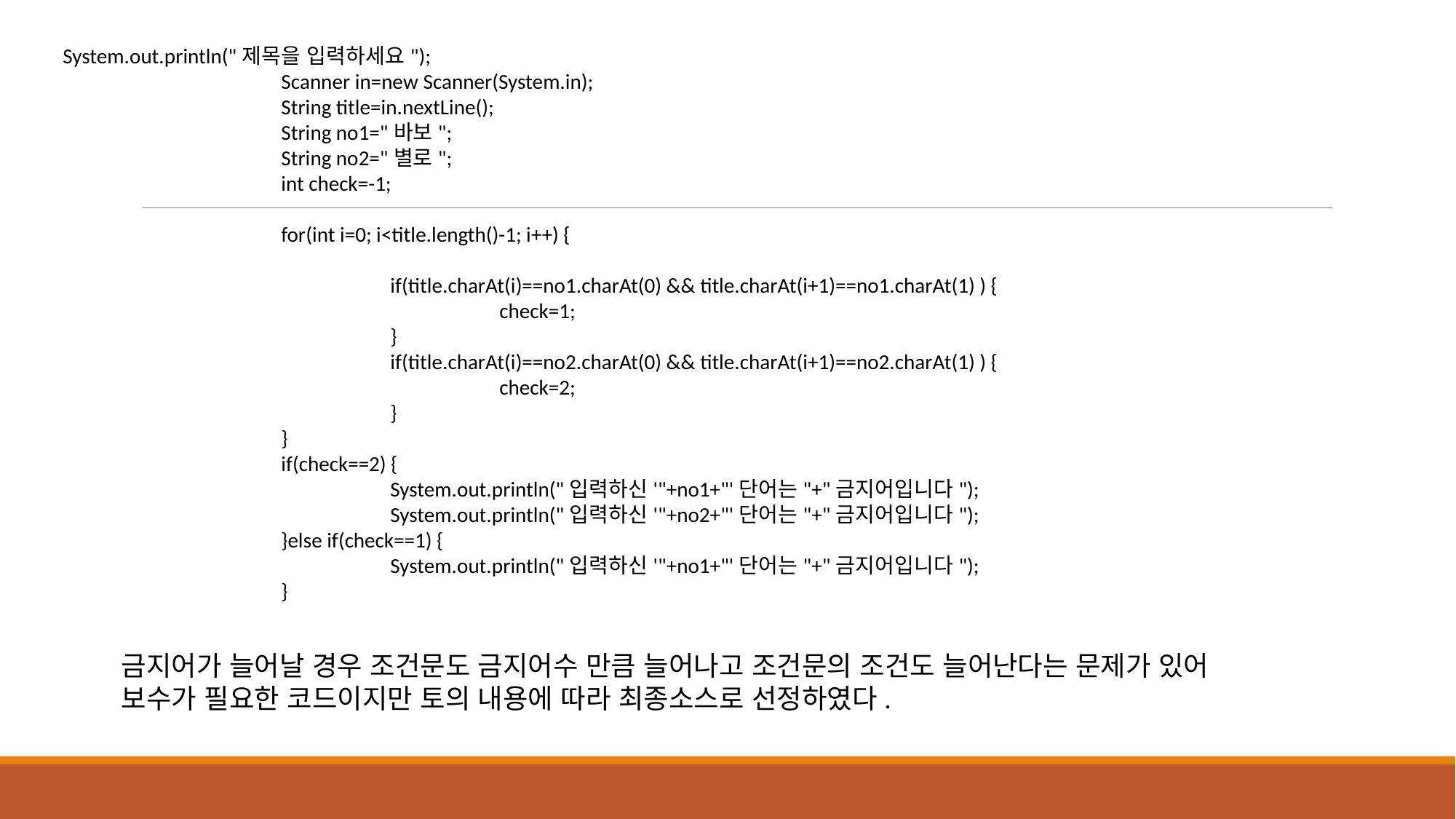

System.out.println("제목을 입력하세요");
		Scanner in=new Scanner(System.in);
		String title=in.nextLine();
		String no1="바보";
		String no2="별로";
		int check=-1;

		for(int i=0; i<title.length()-1; i++) {

			if(title.charAt(i)==no1.charAt(0) && title.charAt(i+1)==no1.charAt(1) ) {
				check=1;
			}
			if(title.charAt(i)==no2.charAt(0) && title.charAt(i+1)==no2.charAt(1) ) {
				check=2;
			}
		}
		if(check==2) {
			System.out.println("입력하신'"+no1+"'단어는"+"금지어입니다");
			System.out.println("입력하신'"+no2+"'단어는"+"금지어입니다");
		}else if(check==1) {
			System.out.println("입력하신'"+no1+"'단어는"+"금지어입니다");
		}
금지어가 늘어날 경우 조건문도 금지어수 만큼 늘어나고 조건문의 조건도 늘어난다는 문제가 있어 보수가 필요한 코드이지만 토의 내용에 따라 최종소스로 선정하였다.